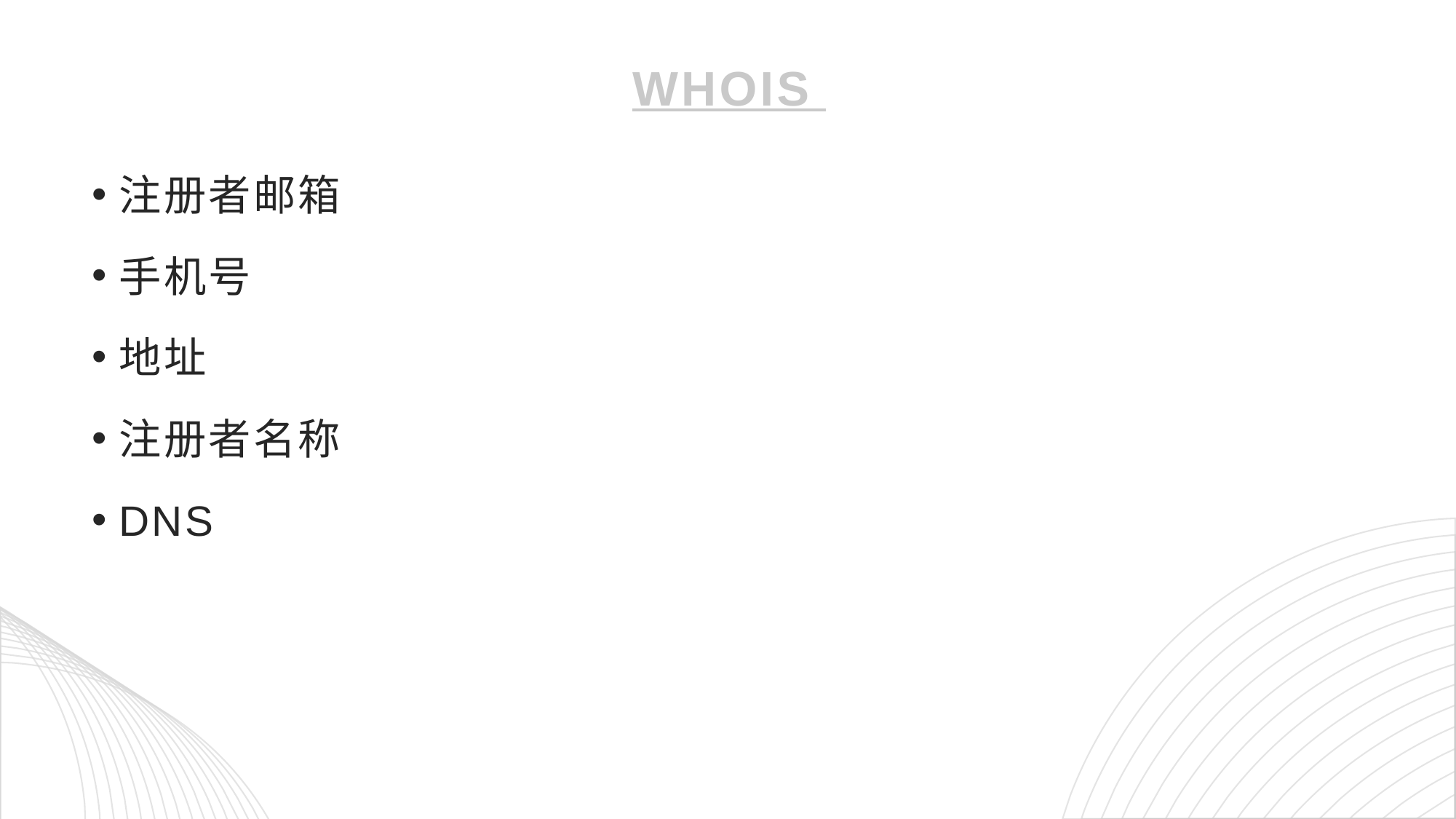

# WHOIS
注册者邮箱
手机号
地址
注册者名称
DNS